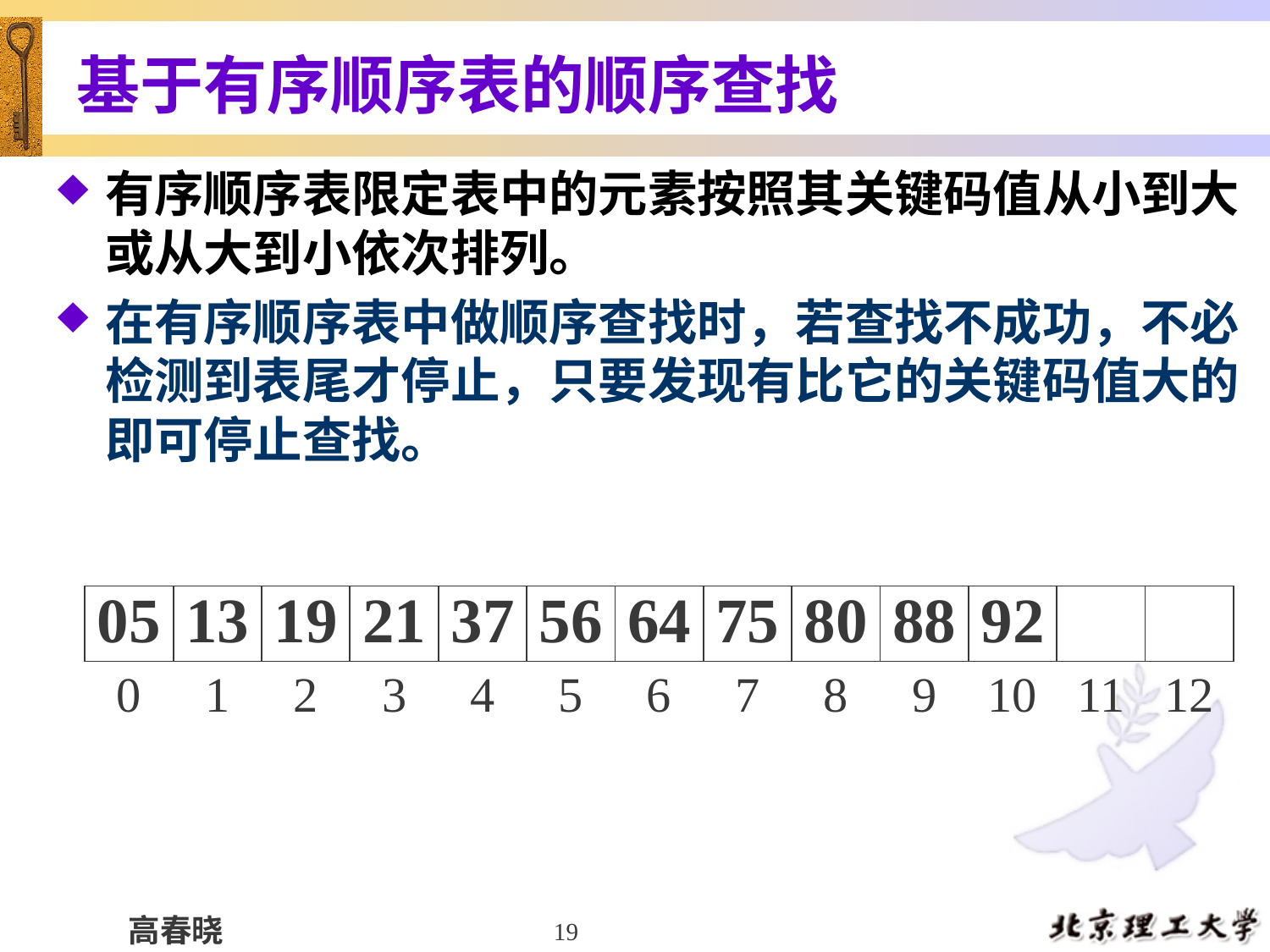

# 基于有序顺序表的顺序查找
有序顺序表限定表中的元素按照其关键码值从小到大或从大到小依次排列。
在有序顺序表中做顺序查找时，若查找不成功，不必检测到表尾才停止，只要发现有比它的关键码值大的即可停止查找。

| 05 | 13 | 19 | 21 | 37 | 56 | 64 | 75 | 80 | 88 | 92 |  |  |
| --- | --- | --- | --- | --- | --- | --- | --- | --- | --- | --- | --- | --- |
| 0 | 1 | 2 | 3 | 4 | 5 | 6 | 7 | 8 | 9 | 10 | 11 | 12 |
19